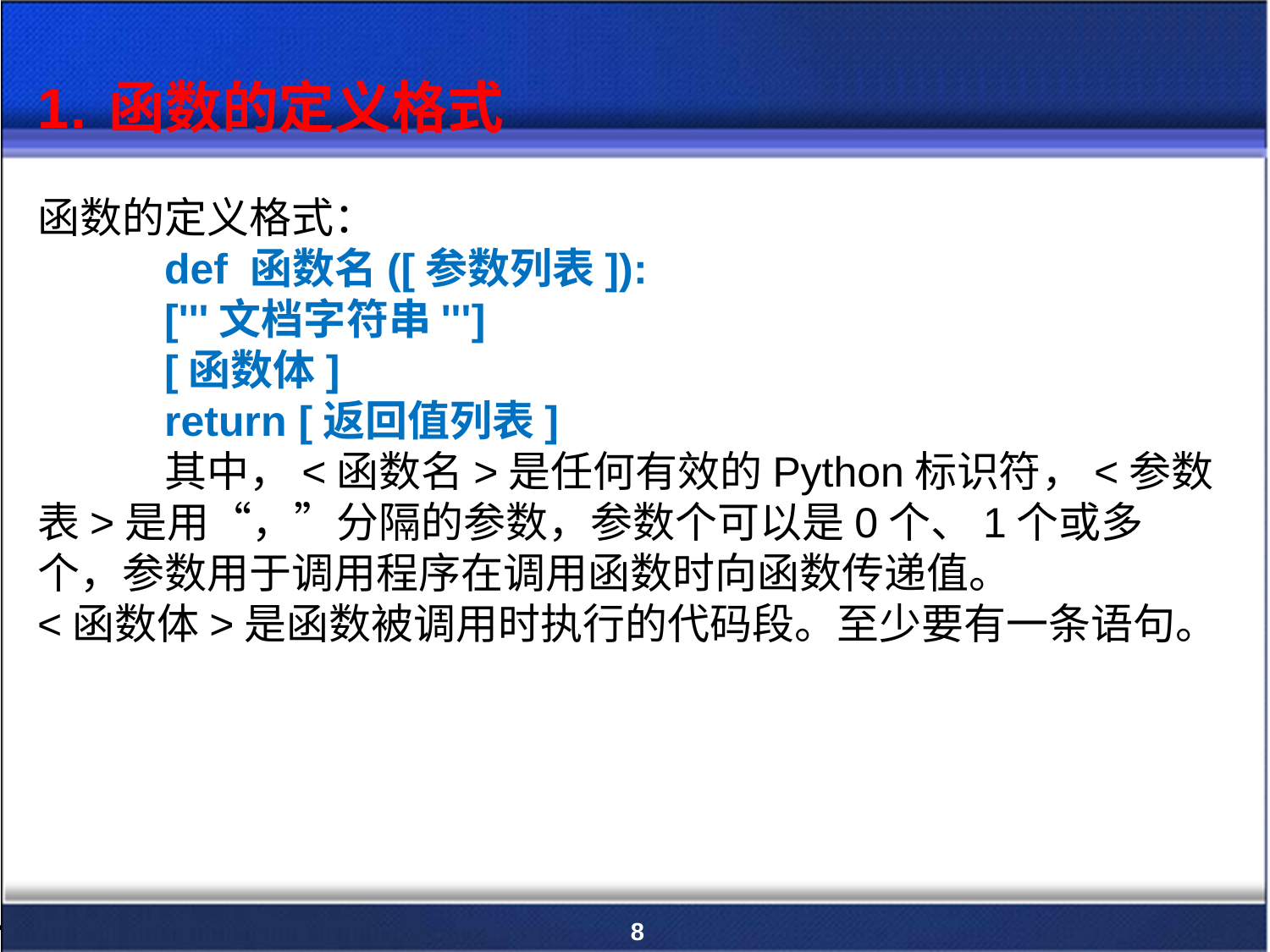

函数的定义格式

函数的定义格式：
	def 函数名([参数列表]):
	['''文档字符串''']
	[函数体]
	return [返回值列表]
	其中，<函数名>是任何有效的Python标识符，<参数表>是用“，”分隔的参数，参数个可以是0个、1个或多个，参数用于调用程序在调用函数时向函数传递值。
<函数体>是函数被调用时执行的代码段。至少要有一条语句。
8